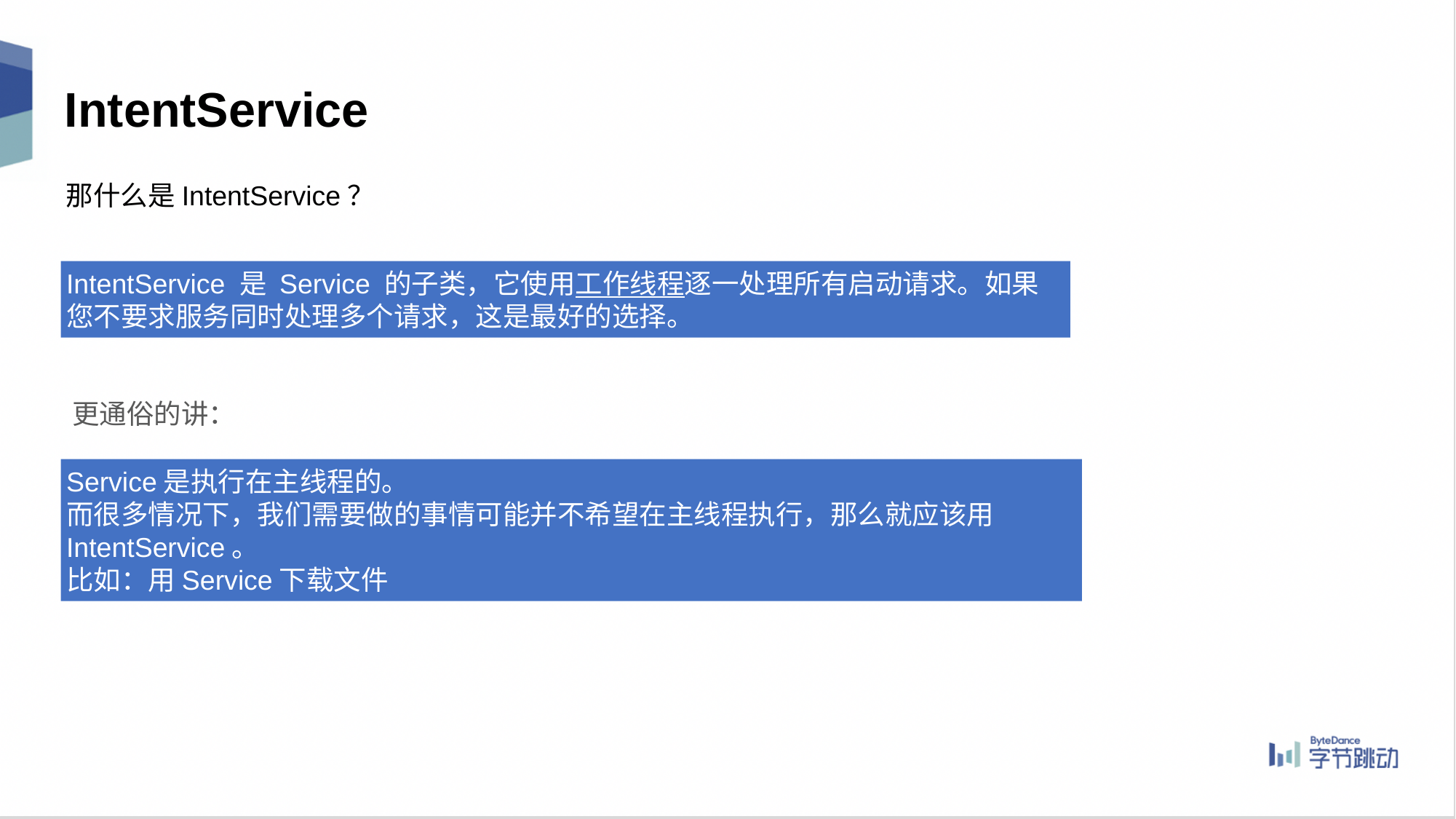

IntentService
那什么是IntentService？
IntentService 是 Service 的子类，它使用工作线程逐一处理所有启动请求。如果您不要求服务同时处理多个请求，这是最好的选择。
更通俗的讲：
Service是执行在主线程的。
而很多情况下，我们需要做的事情可能并不希望在主线程执行，那么就应该用IntentService。
比如：用Service下载文件
32